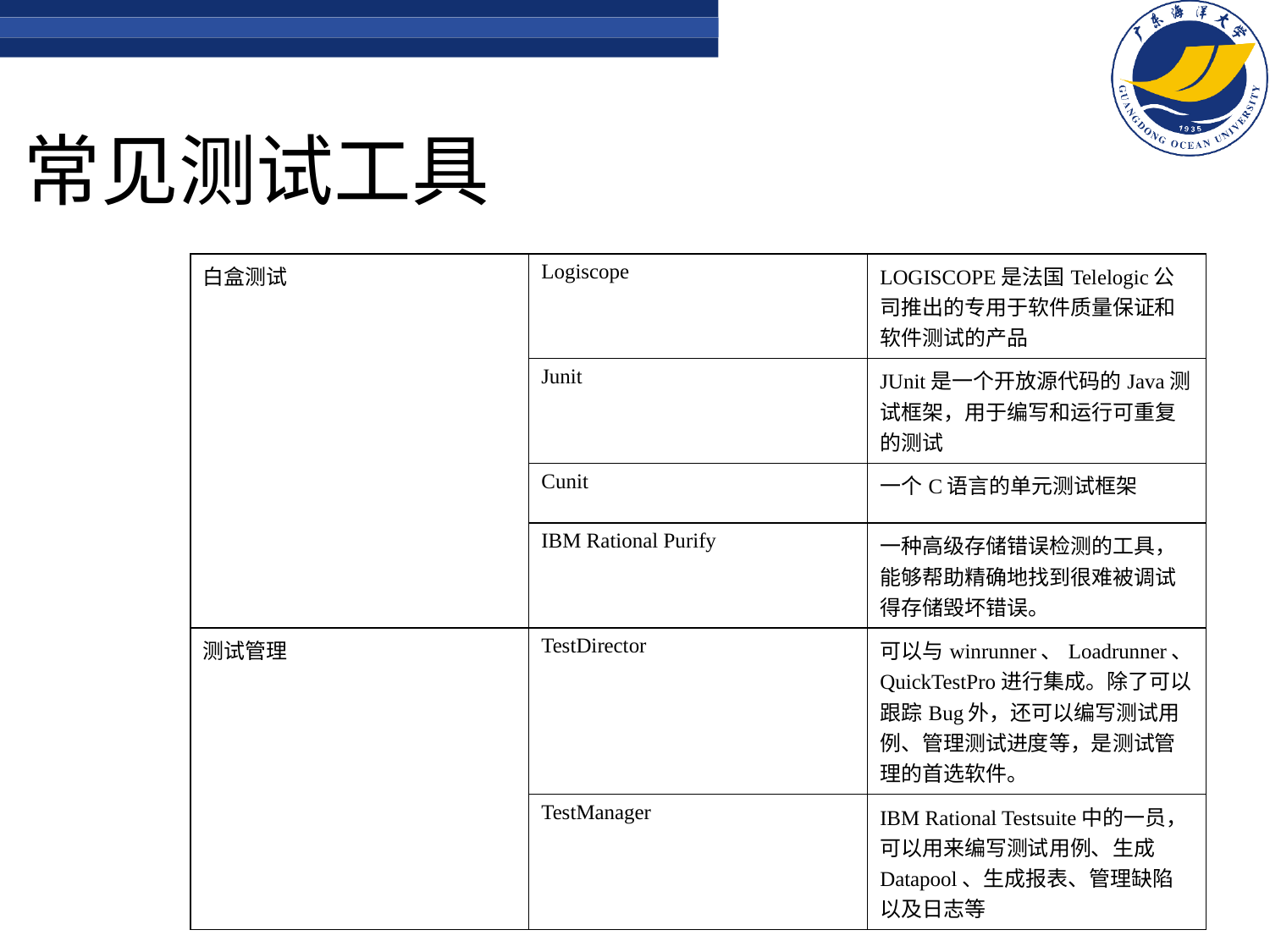

# 常见测试工具
| 白盒测试 | Logiscope | LOGISCOPE是法国Telelogic公司推出的专用于软件质量保证和软件测试的产品 |
| --- | --- | --- |
|  | Junit | JUnit是一个开放源代码的Java测试框架，用于编写和运行可重复的测试 |
|  | Cunit | 一个C语言的单元测试框架 |
|  | IBM Rational Purify | 一种高级存储错误检测的工具，能够帮助精确地找到很难被调试得存储毁坏错误。 |
| 测试管理 | TestDirector | 可以与winrunner、Loadrunner、QuickTestPro进行集成。除了可以跟踪Bug外，还可以编写测试用例、管理测试进度等，是测试管理的首选软件。 |
|  | TestManager | IBM Rational Testsuite中的一员，可以用来编写测试用例、生成Datapool、生成报表、管理缺陷以及日志等 |
28